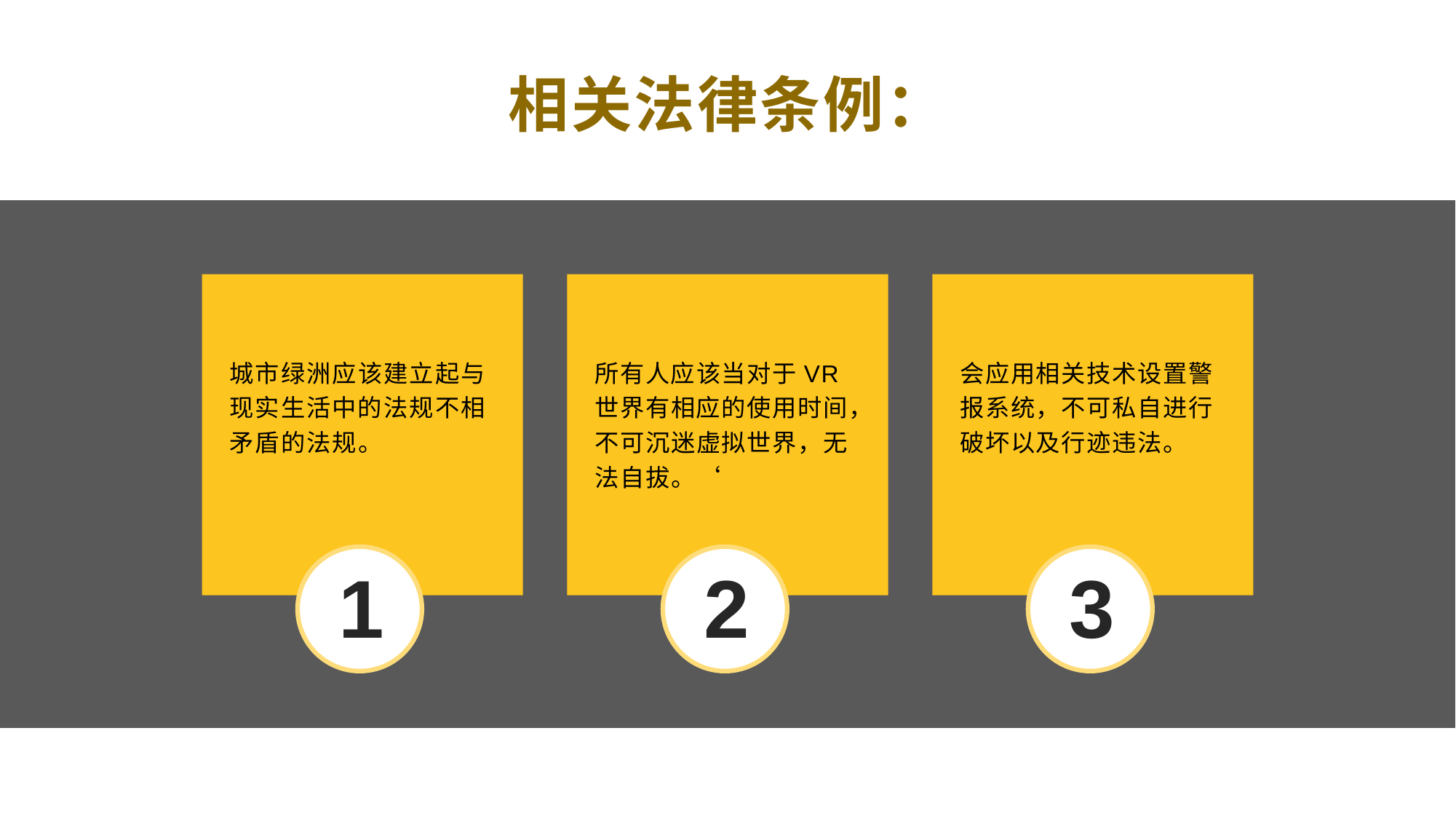

相关法律条例：

城市绿洲应该建立起与现实生活中的法规不相矛盾的法规。
所有人应该当对于VR世界有相应的使用时间，不可沉迷虚拟世界，无法自拔。‘
会应用相关技术设置警报系统，不可私自进行破坏以及行迹违法。

1
2
3